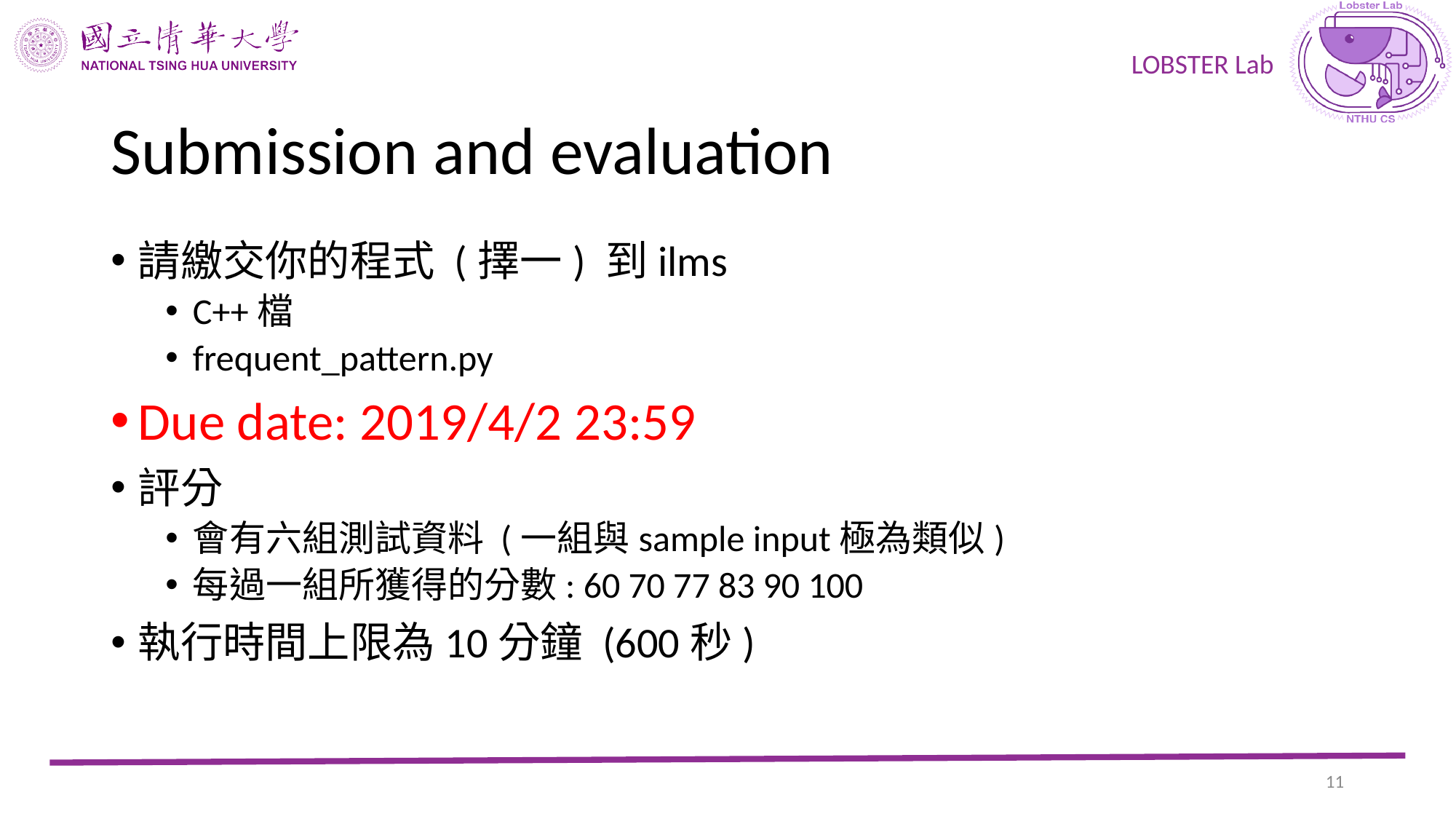

# Submission and evaluation
請繳交你的程式 (擇一) 到ilms
C++檔
frequent_pattern.py
Due date: 2019/4/2 23:59
評分
會有六組測試資料 (一組與sample input極為類似)
每過一組所獲得的分數: 60 70 77 83 90 100
執行時間上限為10分鐘 (600秒)

11